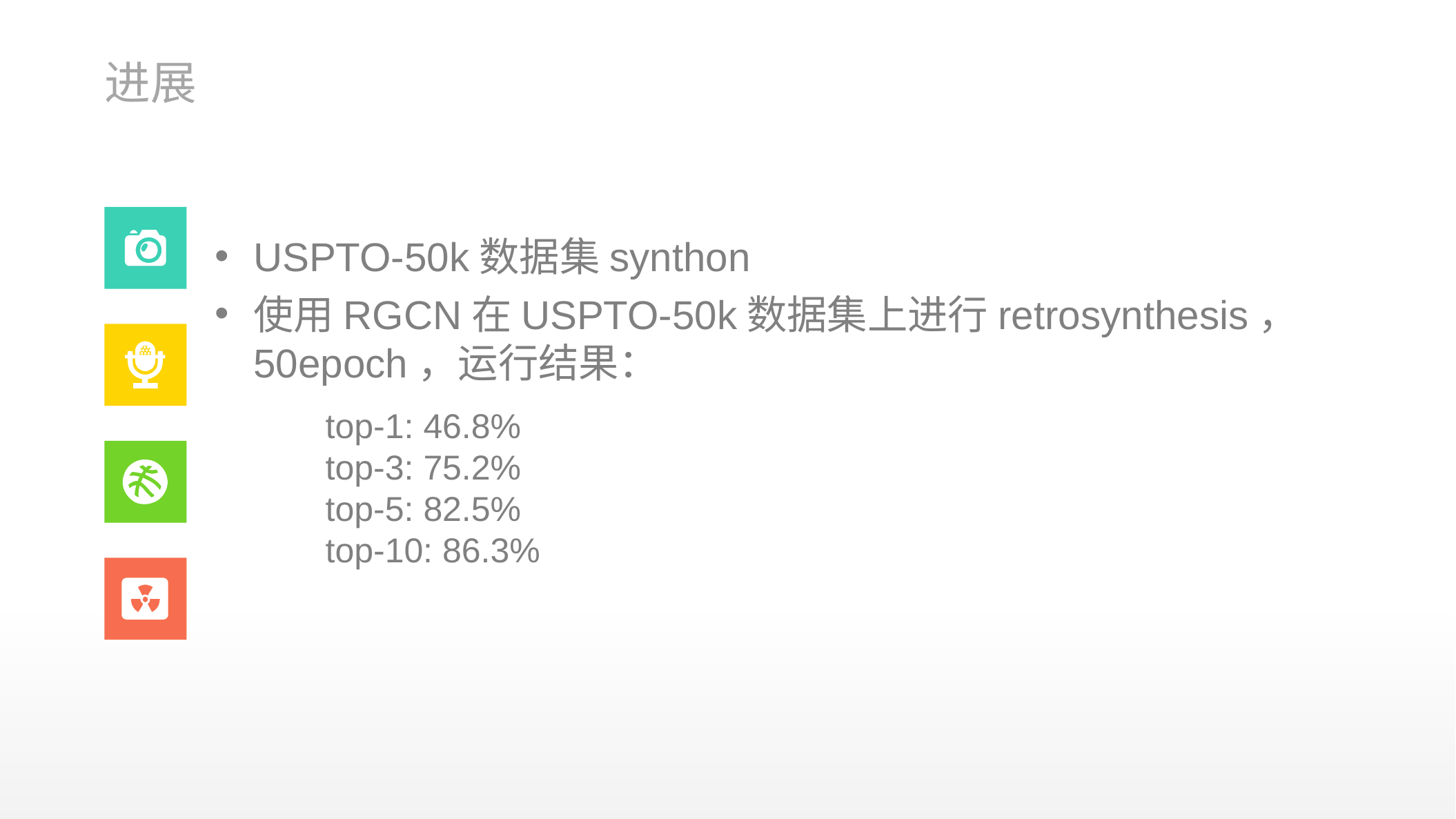

进展

USPTO-50k数据集synthon
使用RGCN在USPTO-50k数据集上进行retrosynthesis，50epoch，运行结果：

top-1: 46.8%
top-3: 75.2%
top-5: 82.5%
top-10: 86.3%